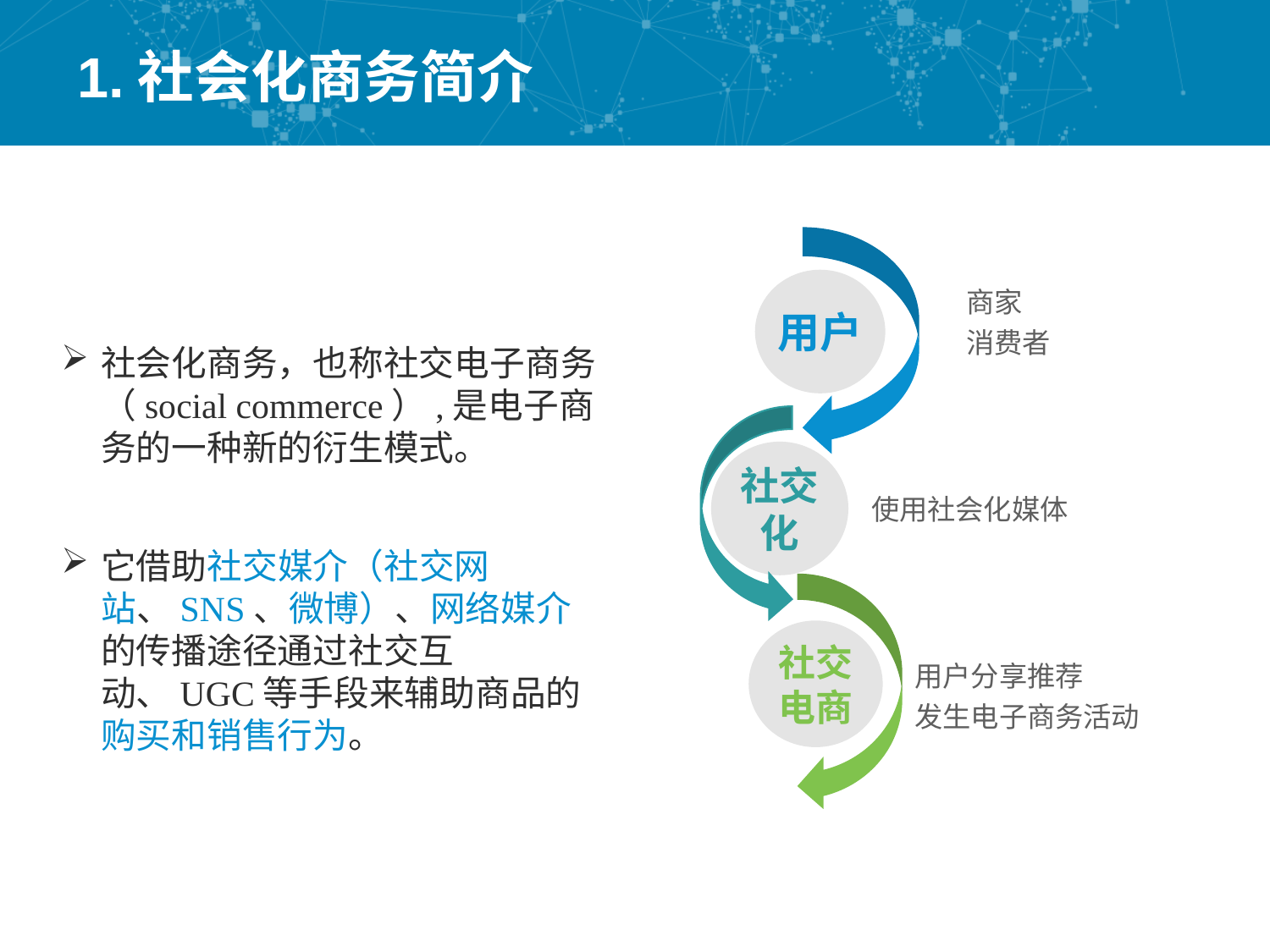

# 1.社会化商务简介

商家
消费者
用户
社会化商务，也称社交电子商务（social commerce）,是电子商务的一种新的衍生模式。

它借助社交媒介（社交网站、SNS、微博）、网络媒介的传播途径通过社交互动、UGC等手段来辅助商品的购买和销售行为。

使用社会化媒体
社交化

用户分享推荐
发生电子商务活动
社交电商